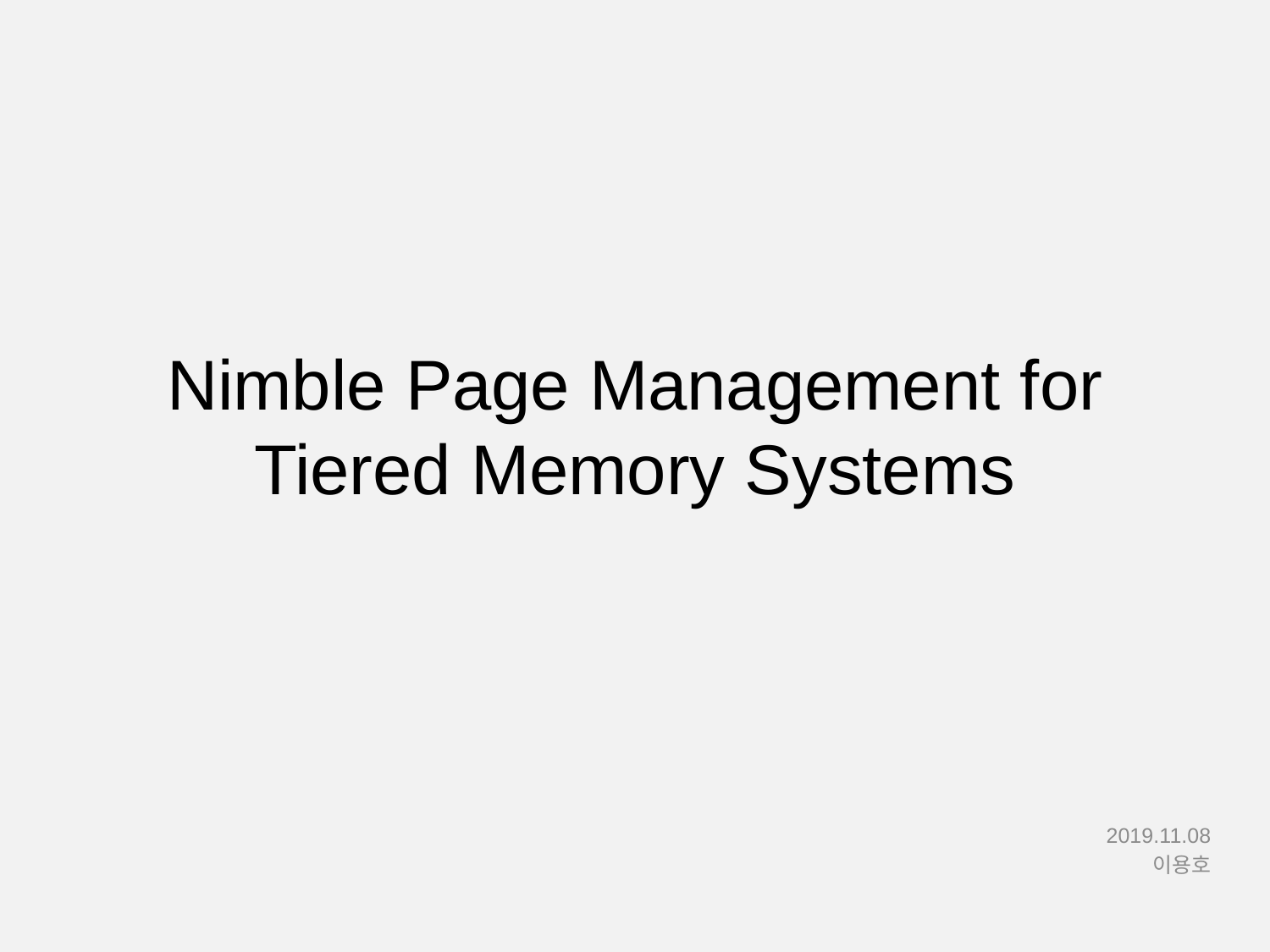

# Nimble Page Management for Tiered Memory Systems
2019.11.08
이용호